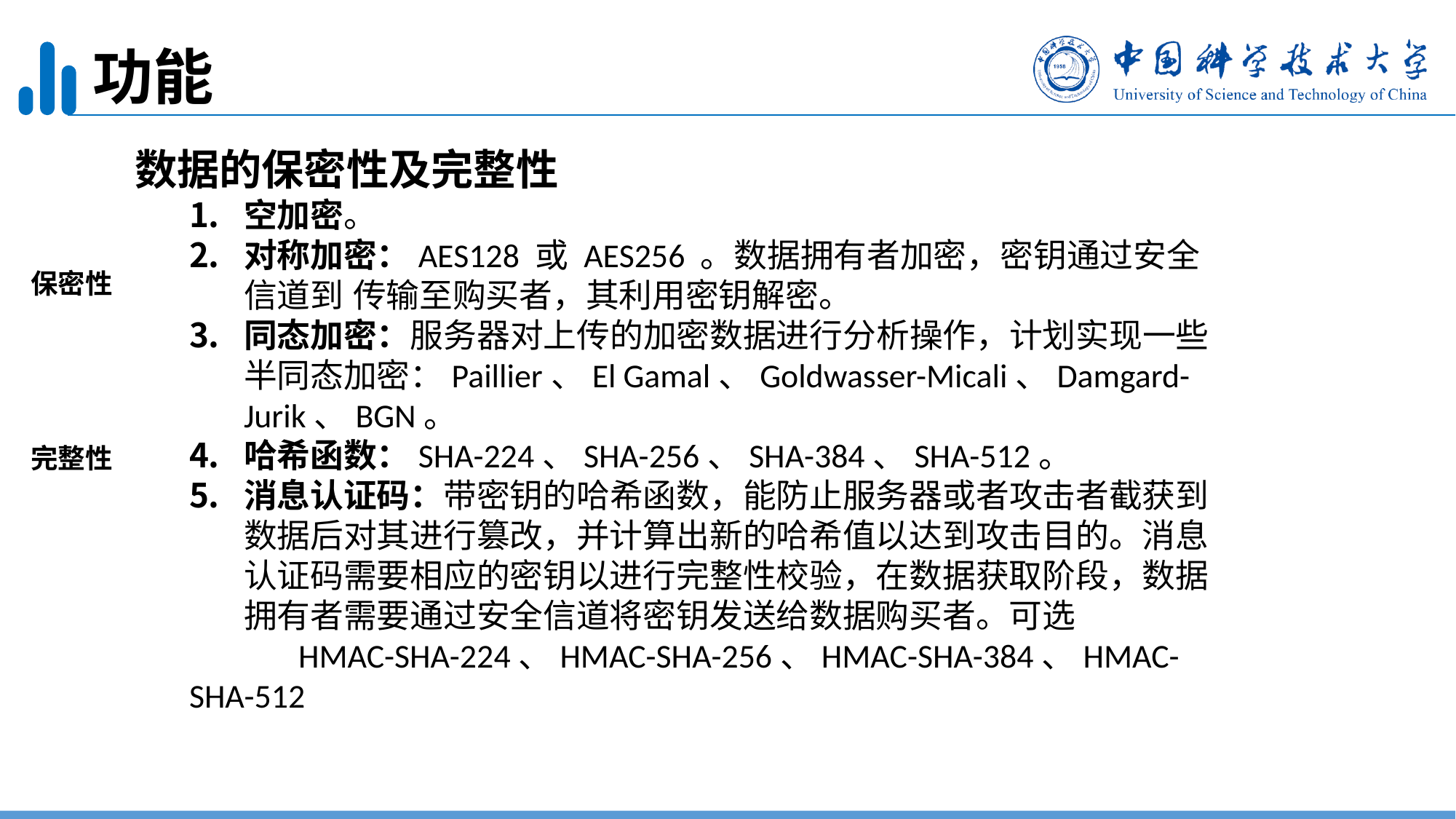

功能
数据的保密性及完整性
空加密。
对称加密：AES128 或 AES256 。数据拥有者加密，密钥通过安全信道到	传输至购买者，其利用密钥解密。
同态加密：服务器对上传的加密数据进行分析操作，计划实现一些半同态加密：Paillier、El Gamal、Goldwasser-Micali、Damgard-Jurik、BGN。
哈希函数：SHA-224、SHA-256、SHA-384、SHA-512。
消息认证码：带密钥的哈希函数，能防止服务器或者攻击者截获到数据后对其进行篡改，并计算出新的哈希值以达到攻击目的。消息认证码需要相应的密钥以进行完整性校验，在数据获取阶段，数据拥有者需要通过安全信道将密钥发送给数据购买者。可选
	HMAC-SHA-224、HMAC-SHA-256、HMAC-SHA-384、HMAC-SHA-512
保密性
完整性